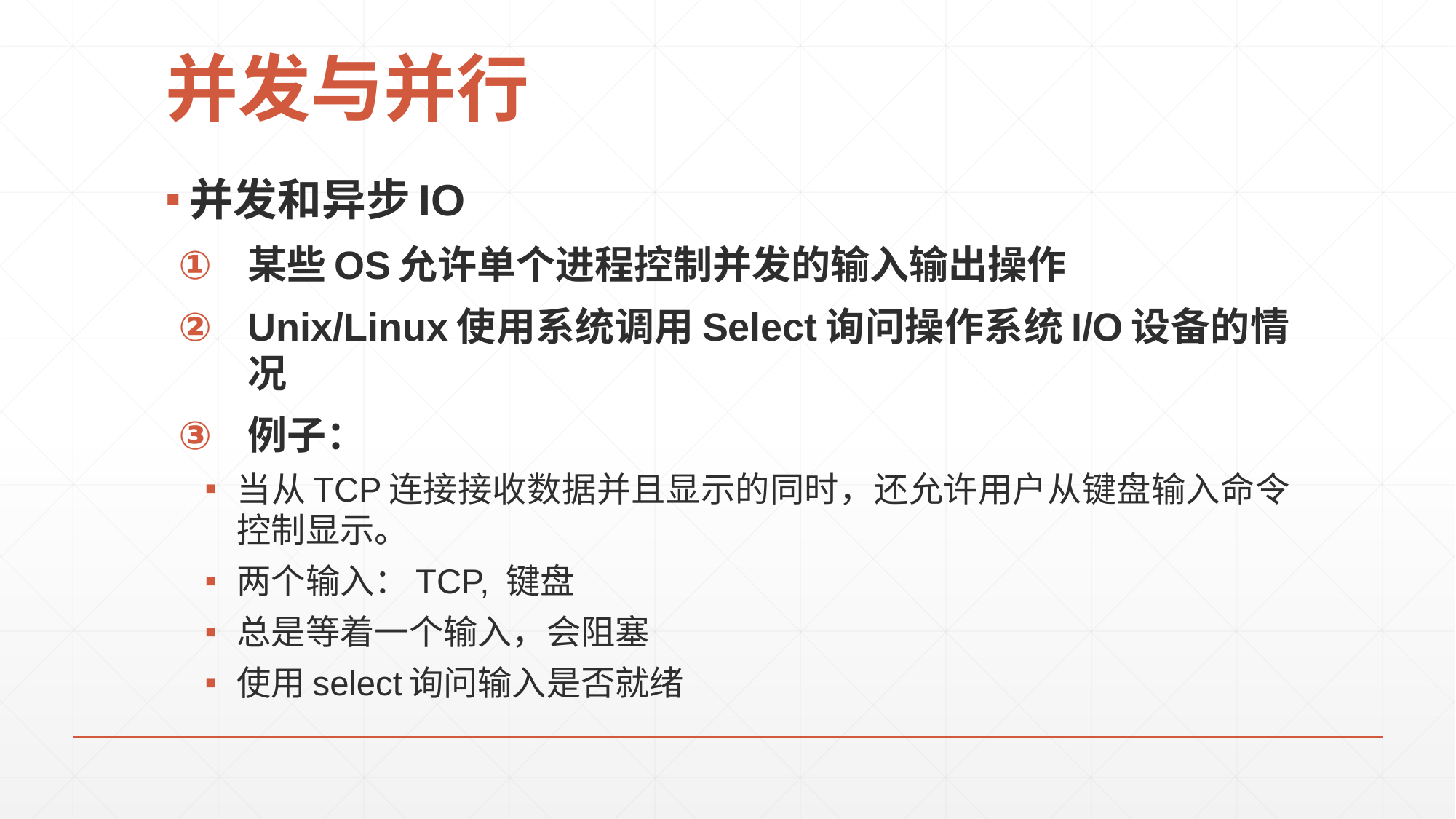

# 并发与并行
并发和异步IO
某些OS允许单个进程控制并发的输入输出操作
Unix/Linux使用系统调用Select询问操作系统I/O设备的情况
例子：
当从TCP连接接收数据并且显示的同时，还允许用户从键盘输入命令控制显示。
两个输入：TCP, 键盘
总是等着一个输入，会阻塞
使用select询问输入是否就绪